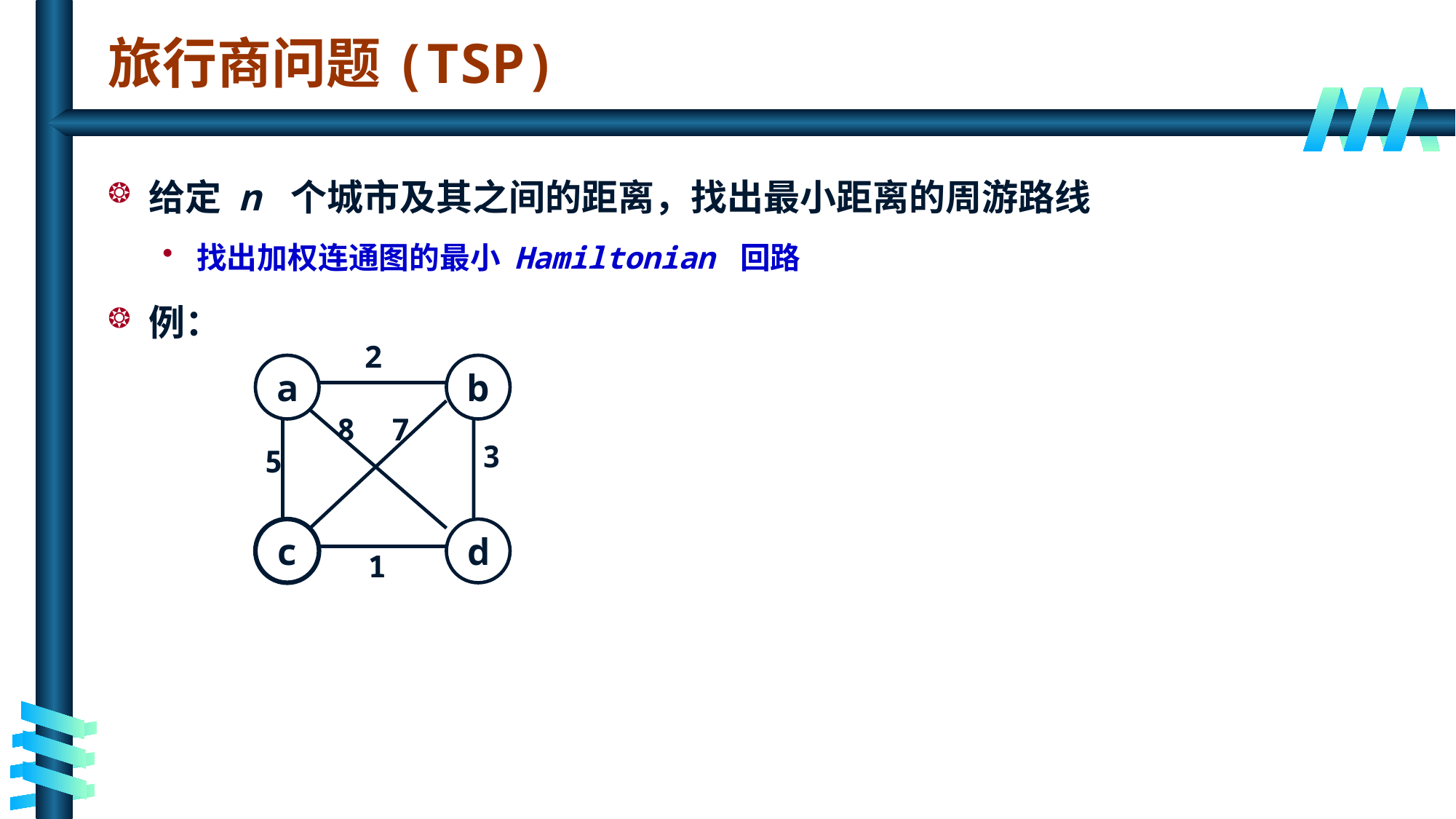

# 旅行商问题(TSP)
给定 n 个城市及其之间的距离，找出最小距离的周游路线
找出加权连通图的最小 Hamiltonian 回路
例：
2
a
b

8
7

3
5
c
d
1